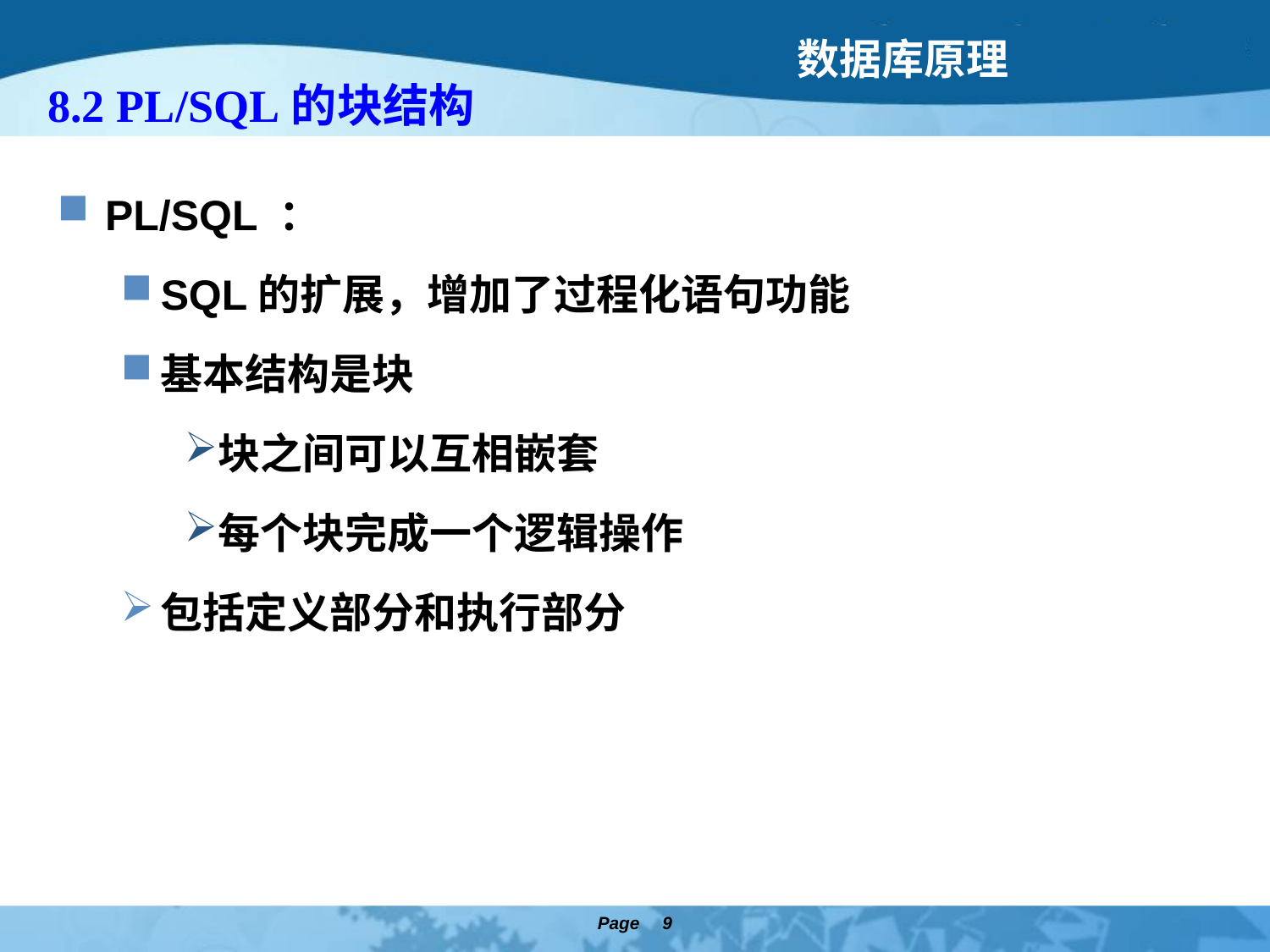

# 8.2 PL/SQL的块结构
PL/SQL ：
SQL的扩展，增加了过程化语句功能
基本结构是块
块之间可以互相嵌套
每个块完成一个逻辑操作
包括定义部分和执行部分